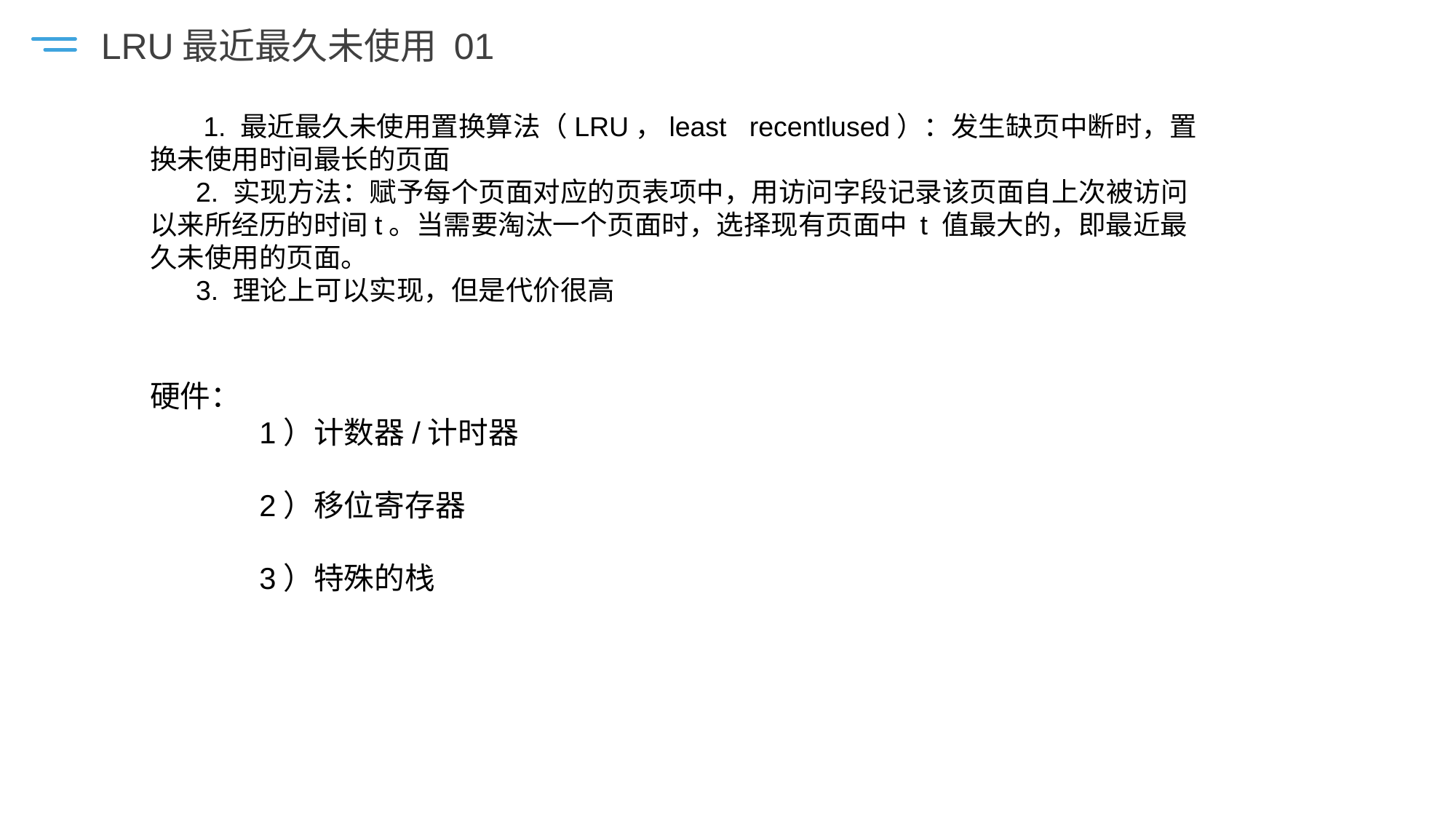

LRU最近最久未使用 01
       1. 最近最久未使用置换算法（LRU，least   recentlused）：发生缺页中断时，置换未使用时间最长的页面
      2. 实现方法：赋予每个页面对应的页表项中，用访问字段记录该页面自上次被访问以来所经历的时间t。当需要淘汰一个页面时，选择现有页面中 t 值最大的，即最近最久未使用的页面。
      3. 理论上可以实现，但是代价很高

硬件：
	1）计数器/计时器

2）移位寄存器

3）特殊的栈